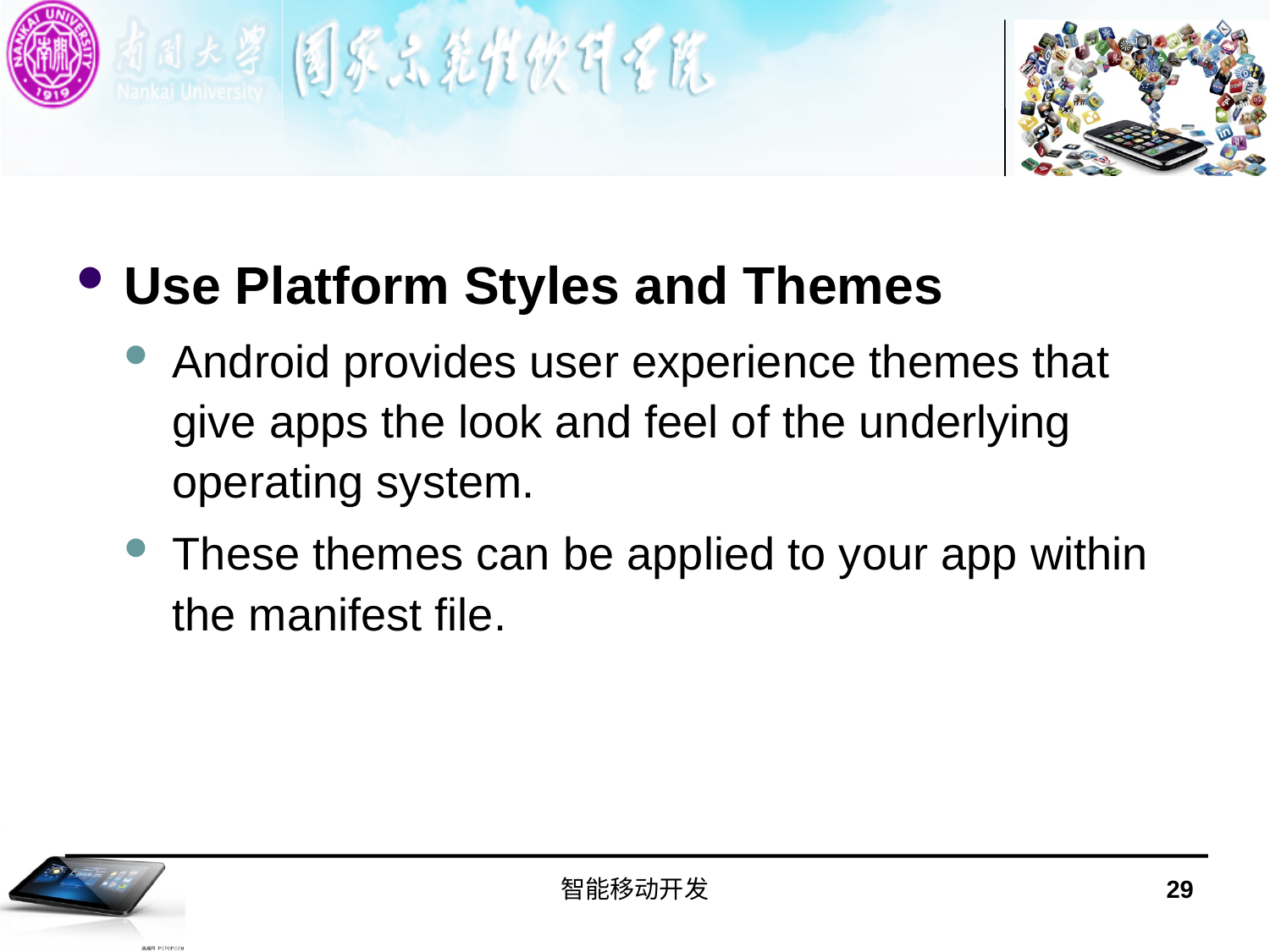

#
Use Platform Styles and Themes
Android provides user experience themes that give apps the look and feel of the underlying operating system.
These themes can be applied to your app within the manifest file.
智能移动开发
29